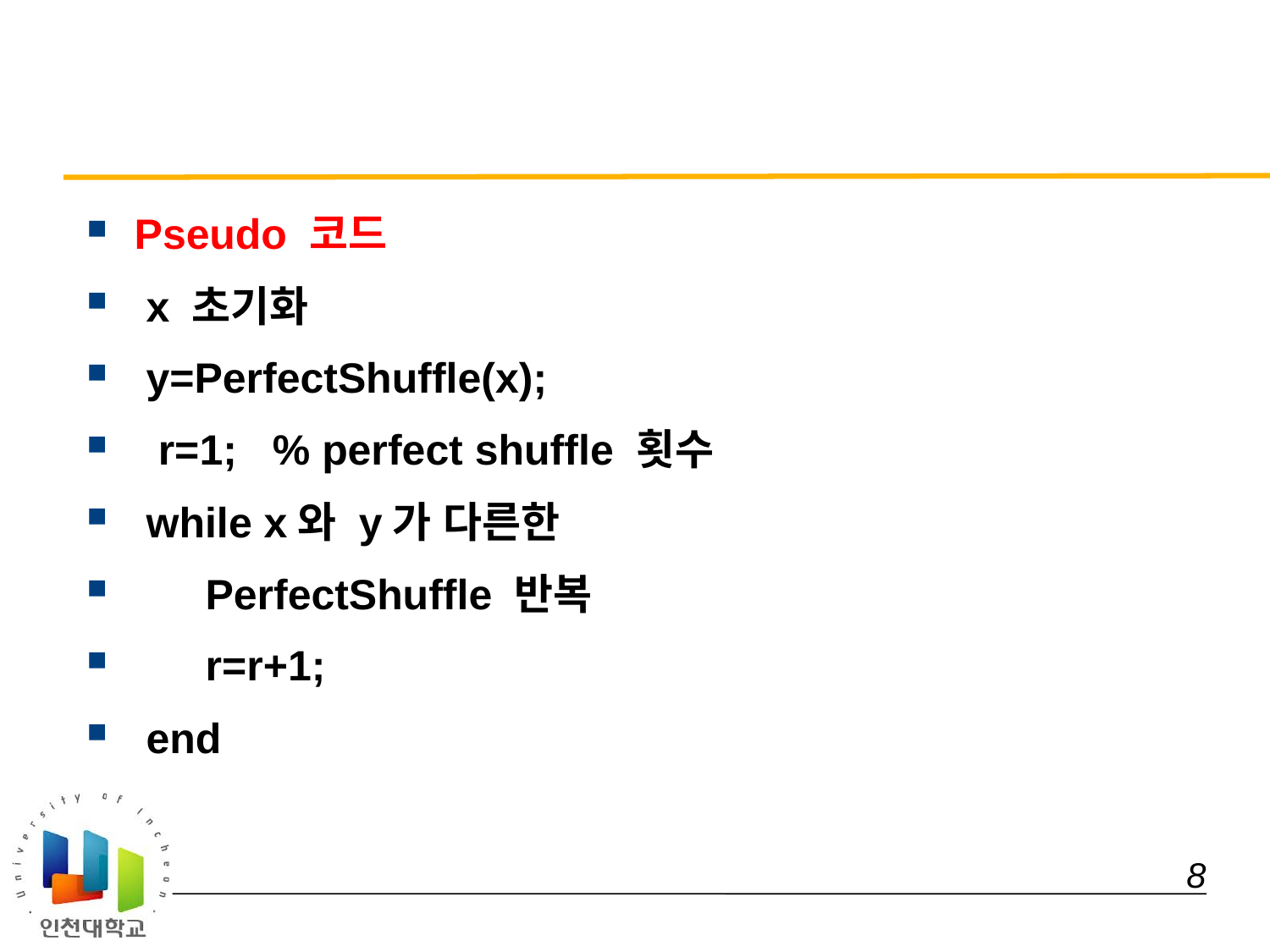

#
Pseudo 코드
 x 초기화
 y=PerfectShuffle(x);
  r=1;   % perfect shuffle 횟수
 while x와 y가 다른한
      PerfectShuffle 반복
      r=r+1;
 end
 8